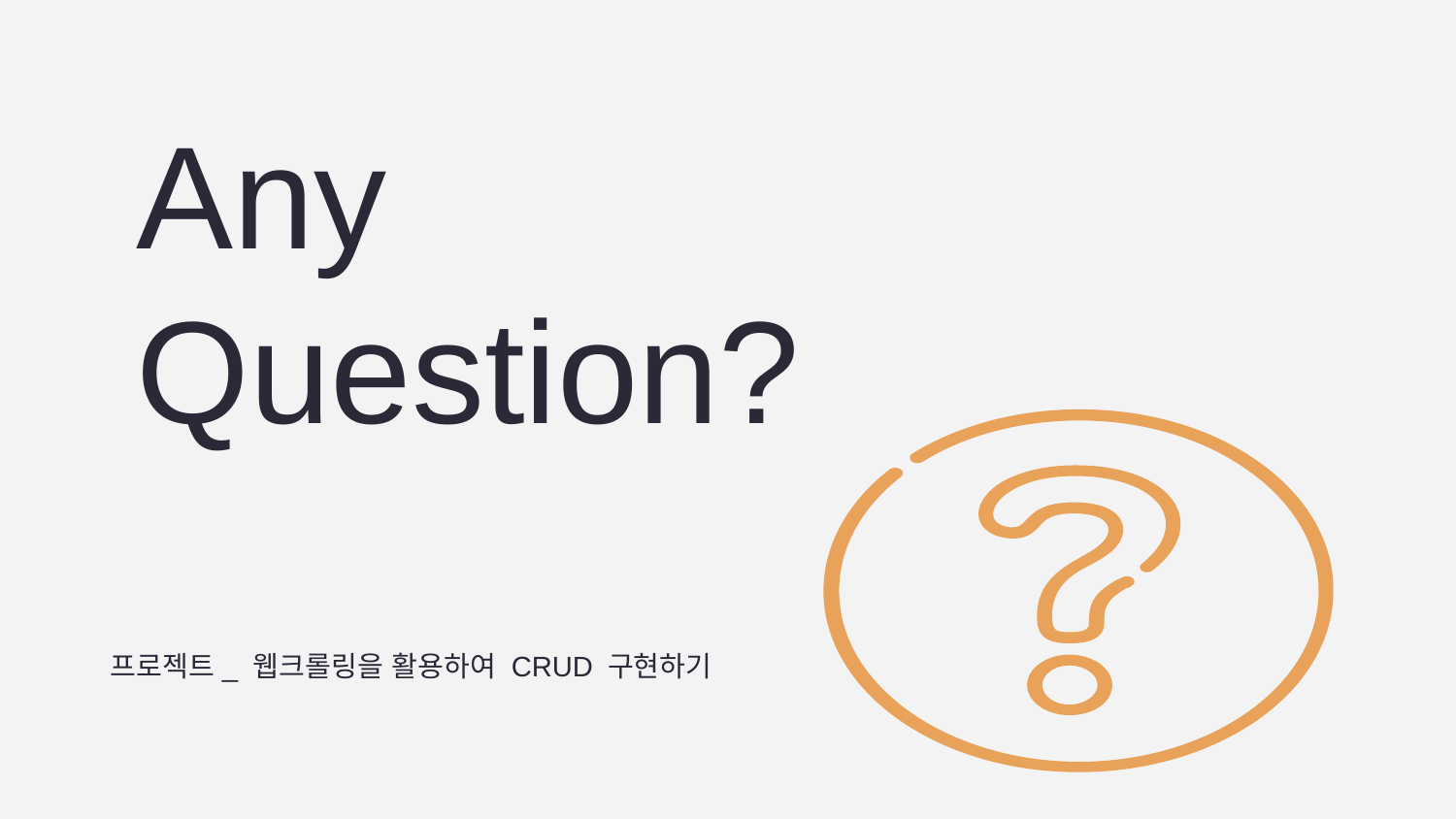

# Any Question?

프로젝트_ 웹크롤링을 활용하여 CRUD 구현하기